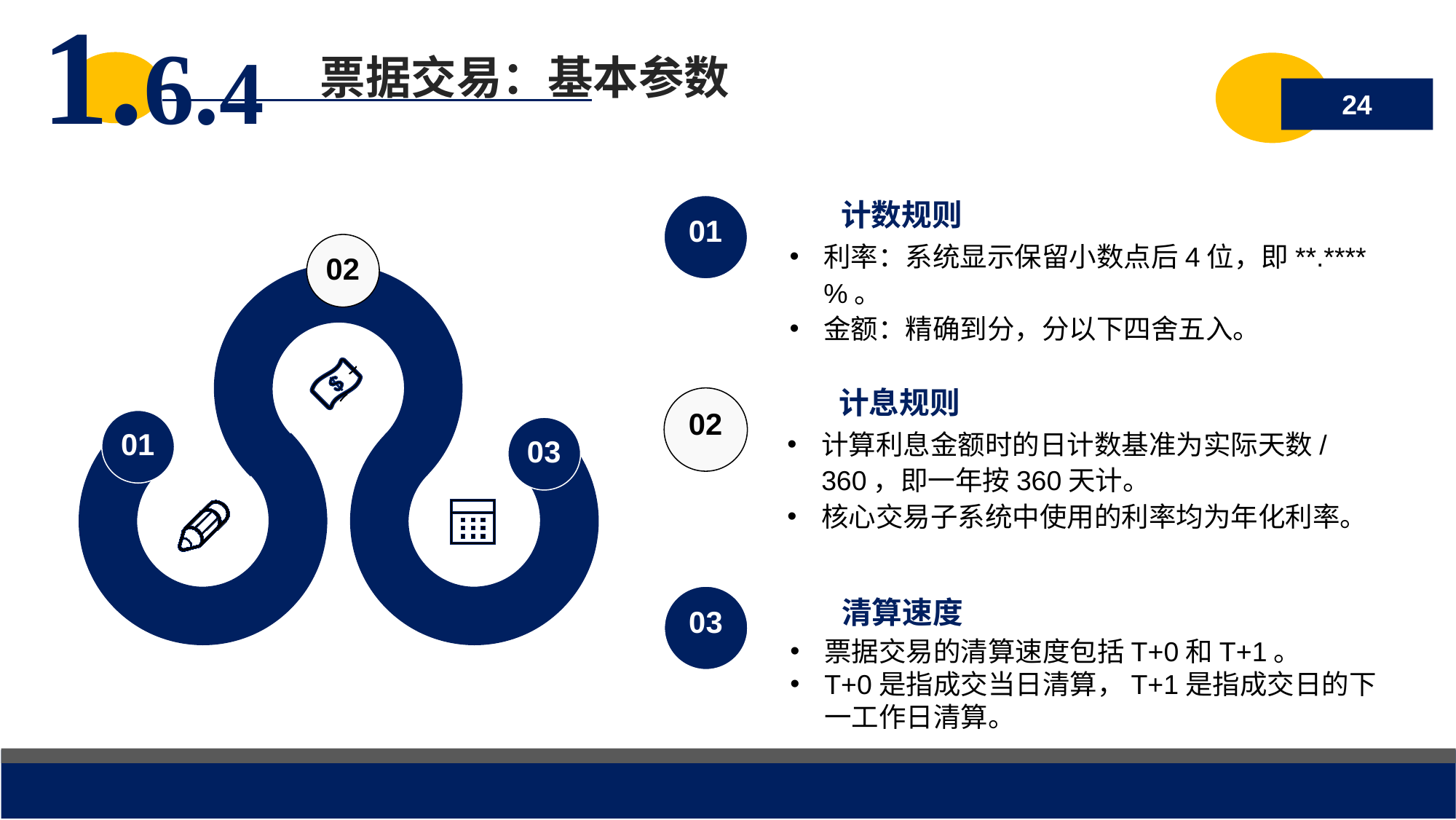

1.6.4
  票据交易：基本参数

24

计数规则
利率：系统显示保留小数点后4位，即**.****%。
金额：精确到分，分以下四舍五入。

01

02

计息规则
计算利息金额时的日计数基准为实际天数/360，即一年按360天计。
核心交易子系统中使用的利率均为年化利率。

02

01

03

03
清算速度
票据交易的清算速度包括T+0和T+1。
T+0是指成交当日清算，T+1是指成交日的下一工作日清算。

2018/7/19